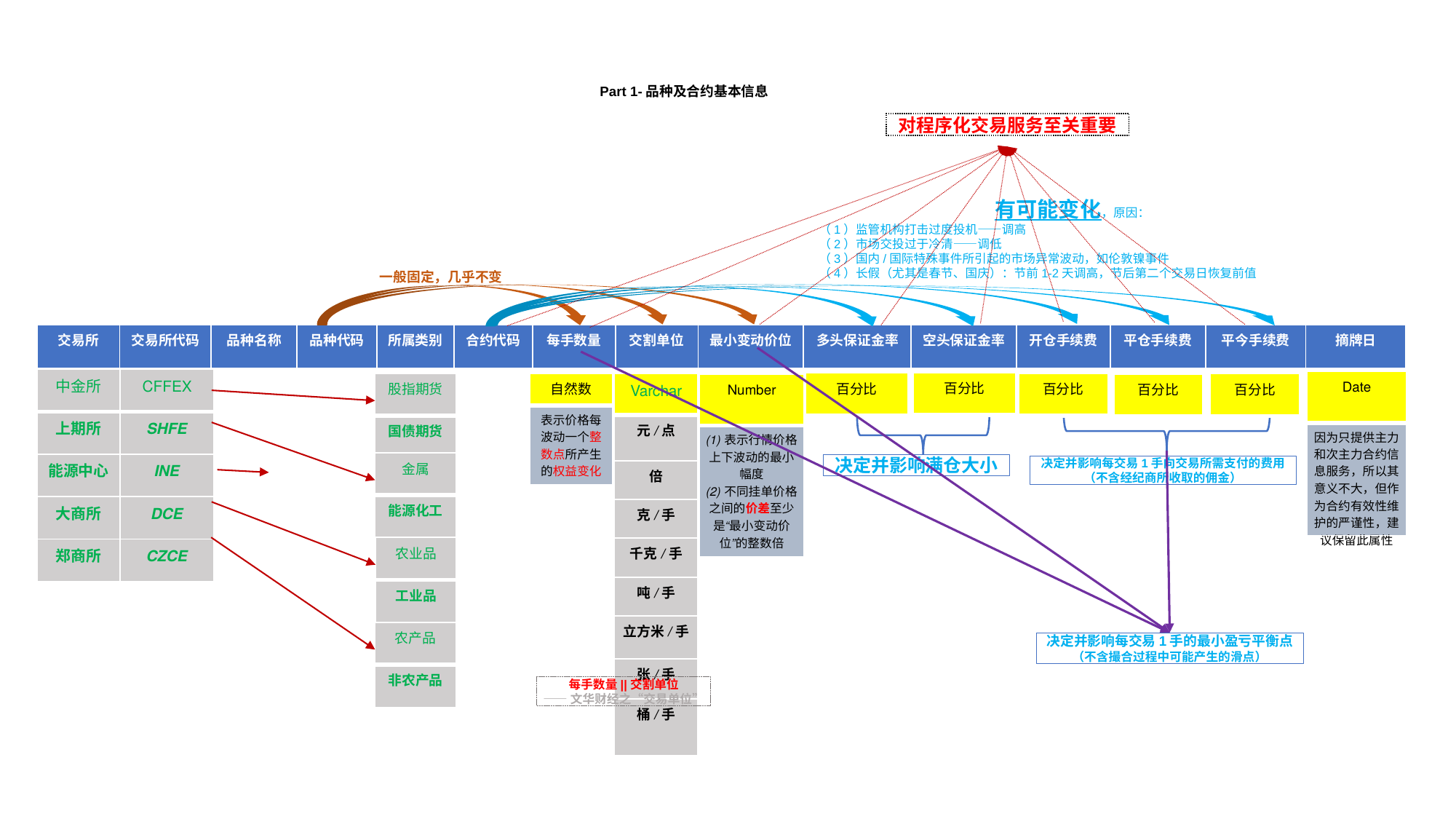

Part 1-品种及合约基本信息
对程序化交易服务至关重要

有可能变化，原因：
（1）监管机构打击过度投机——调高
（2）市场交投过于冷清——调低
（3）国内/国际特殊事件所引起的市场异常波动，如伦敦镍事件
（4）长假（尤其是春节、国庆）：节前1-2天调高，节后第二个交易日恢复前值

一般固定，几乎不变

| 交易所 | 交易所代码 | 品种名称 | 品种代码 | 所属类别 | 合约代码 | 每手数量 | 交割单位 | 最小变动价位 | 多头保证金率 | 空头保证金率 | 开仓手续费 | 平仓手续费 | 平今手续费 | 摘牌日 |
| --- | --- | --- | --- | --- | --- | --- | --- | --- | --- | --- | --- | --- | --- | --- |

决定并影响每交易1手的最小盈亏平衡点
（不含撮合过程中可能产生的滑点）
| 中金所 | CFFEX |
| --- | --- |
| 上期所 | SHFE |
| 能源中心 | INE |
| 大商所 | DCE |
| 郑商所 | CZCE |
| Date |
| --- |
| 因为只提供主力和次主力合约信息服务，所以其意义不大，但作为合约有效性维护的严谨性，建议保留此属性 |
| 百分比 |
| --- |
| 百分比 |
| --- |
| 股指期货 |
| --- |
| 国债期货 |
| 自然数 |
| --- |
| 表示价格每波动一个整数点所产生的权益变化 |
| Varchar |
| --- |
| 元/点 |
| 倍 |
| 克/手 |
| 千克/手 |
| 吨/手 |
| 立方米/手 |
| 张/手 |
| 桶/手 |
| 百分比 |
| --- |
| 百分比 |
| --- |
| 百分比 |
| --- |
| Number |
| --- |
| (1)表示行情价格上下波动的最小幅度 (2)不同挂单价格之间的价差至少是“最小变动价位”的整数倍 |

决定并影响每交易1手向交易所需支付的费用
（不含经纪商所收取的佣金）

决定并影响满仓大小

| 金属 |
| --- |
| 能源化工 |

| 农业品 |
| --- |
| 工业品 |
| 农产品 |
| --- |
| 非农产品 |
每手数量||交割单位
——文华财经之“交易单位”